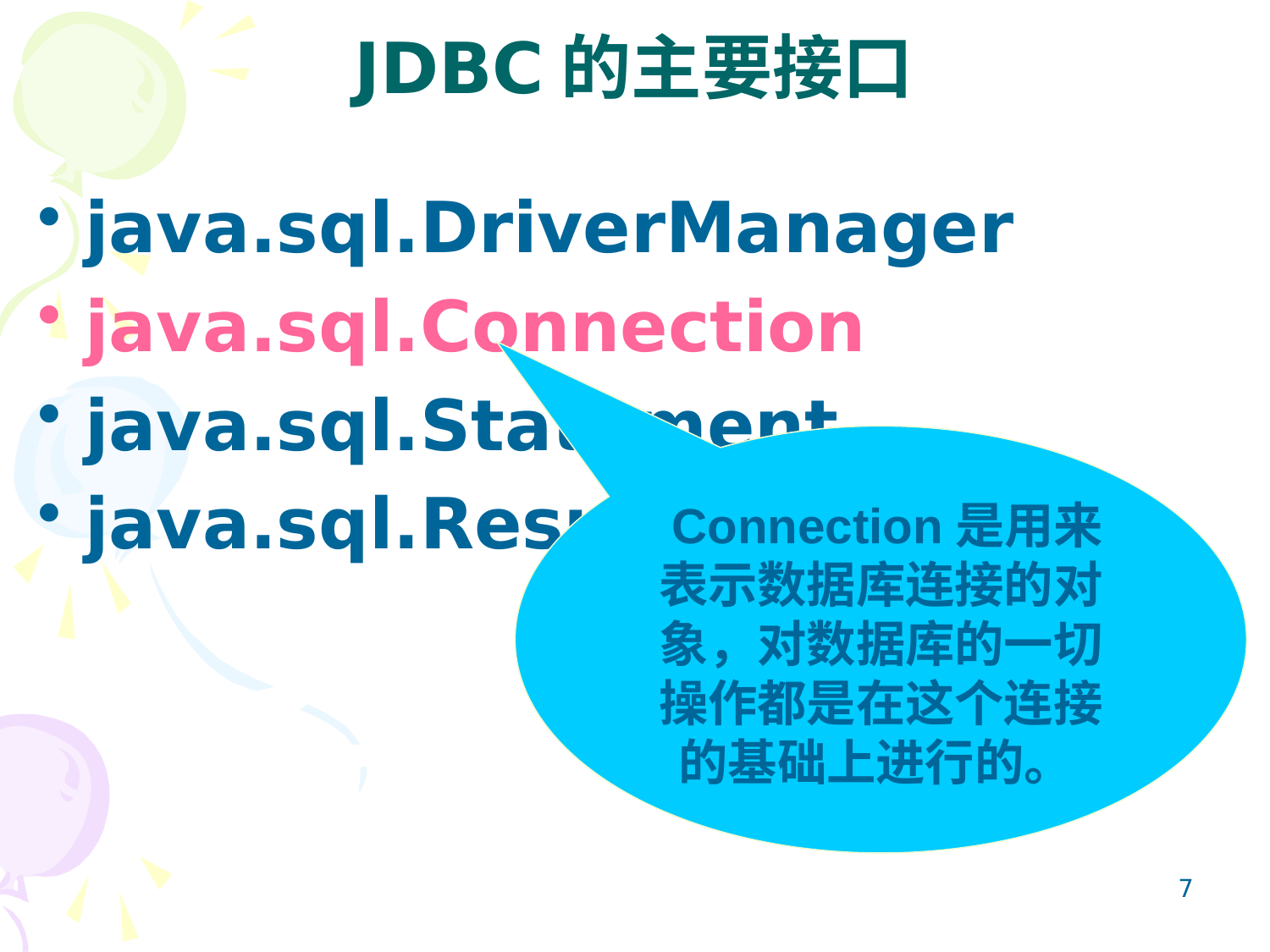

# JDBC的主要接口
java.sql.DriverManager
java.sql.Connection
java.sql.Statement
java.sql.ResultSet

 Connection是用来表示数据库连接的对象，对数据库的一切操作都是在这个连接的基础上进行的。
7